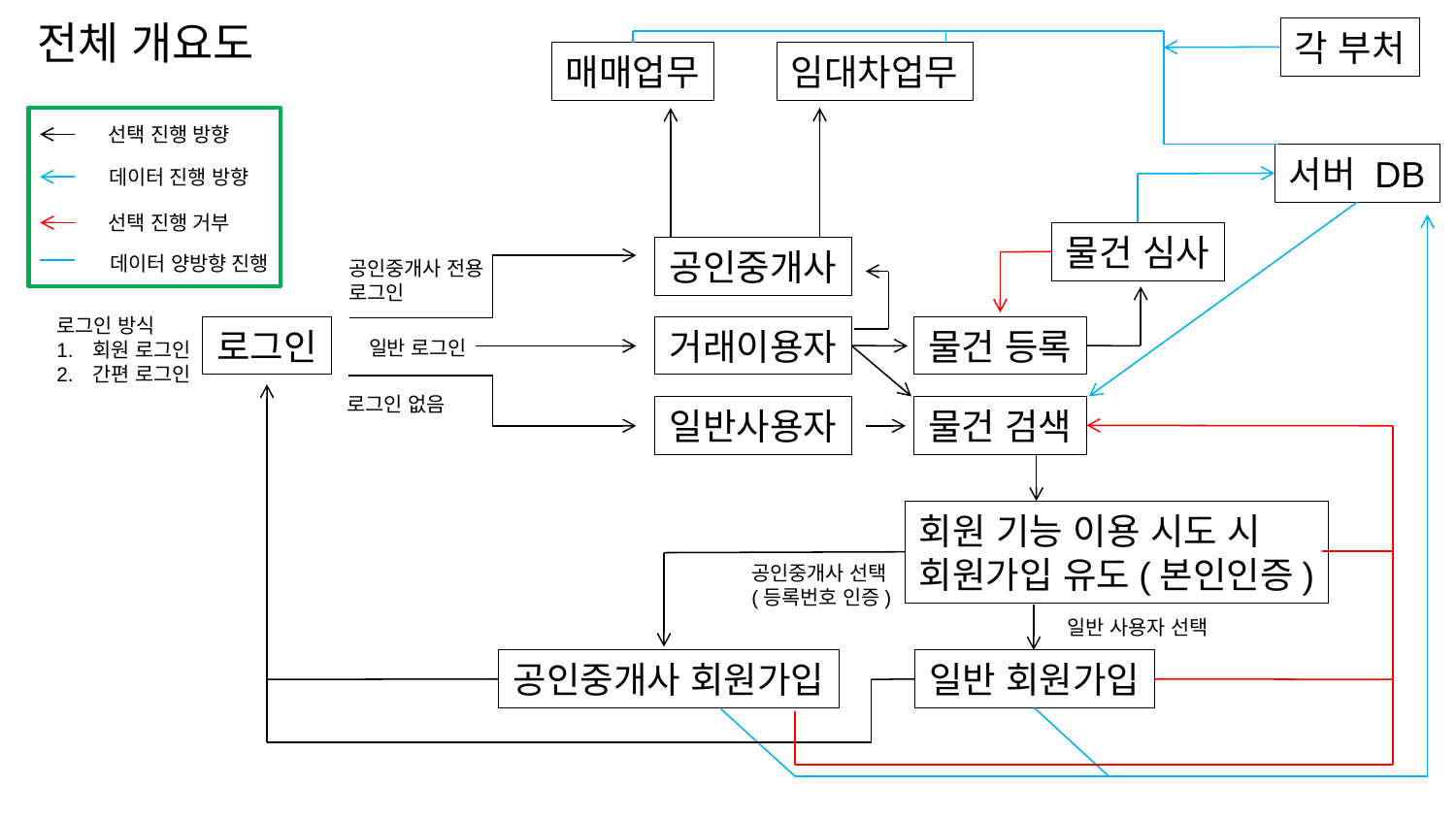

전체 개요도
각 부처
매매업무
임대차업무

선택 진행 방향
서버 DB
데이터 진행 방향
선택 진행 거부
물건 심사
공인중개사
데이터 양방향 진행
공인중개사 전용
로그인
로그인 방식
회원 로그인
간편 로그인
로그인
거래이용자
물건 등록
일반 로그인
로그인 없음
일반사용자
물건 검색
회원 기능 이용 시도 시
회원가입 유도(본인인증)
공인중개사 선택
(등록번호 인증)
일반 사용자 선택
일반 회원가입
공인중개사 회원가입